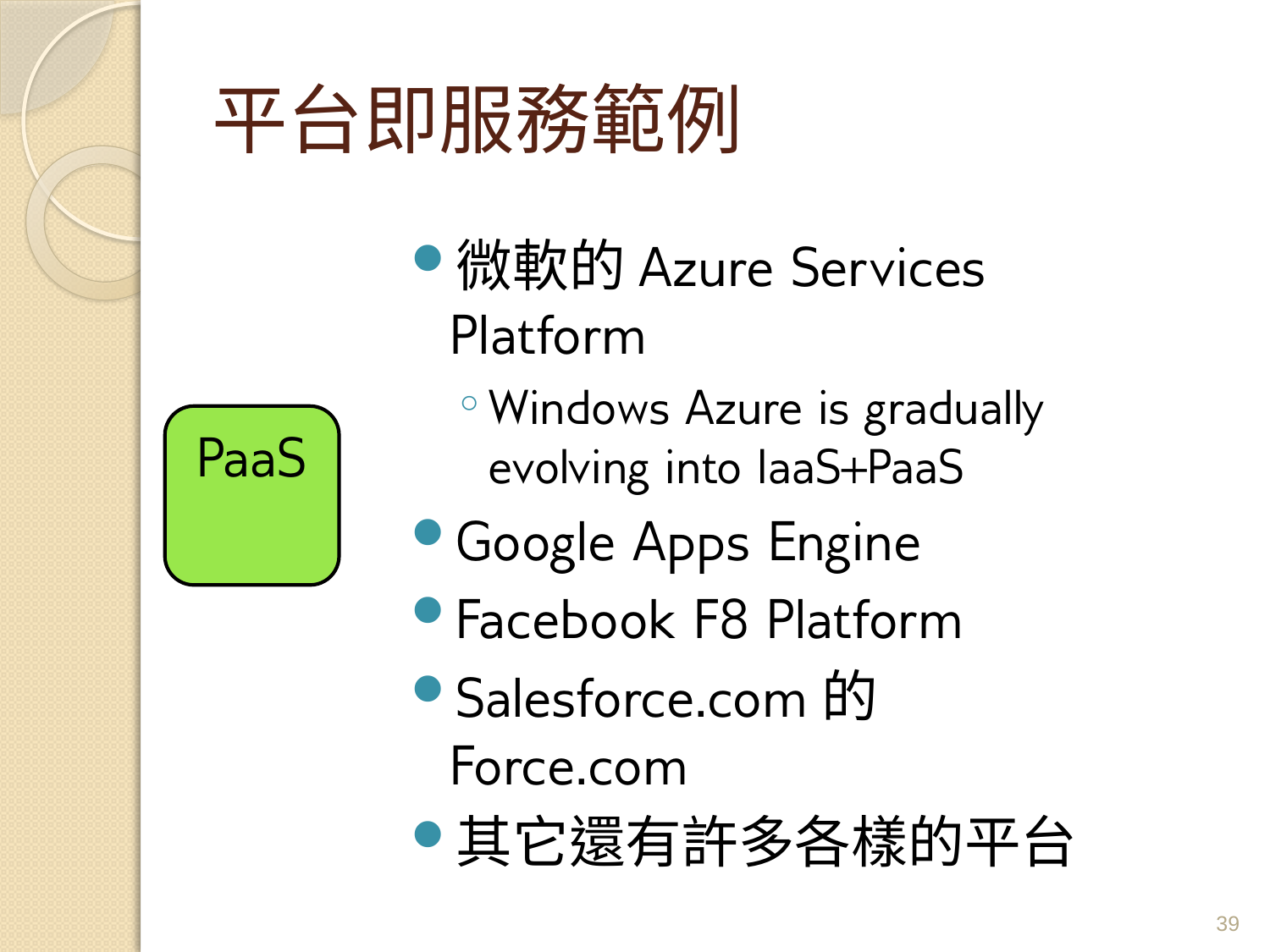

# 平台即服務範例
微軟的Azure Services Platform
Windows Azure is gradually evolving into IaaS+PaaS
Google Apps Engine
Facebook F8 Platform
Salesforce.com的Force.com
其它還有許多各樣的平台
PaaS
39